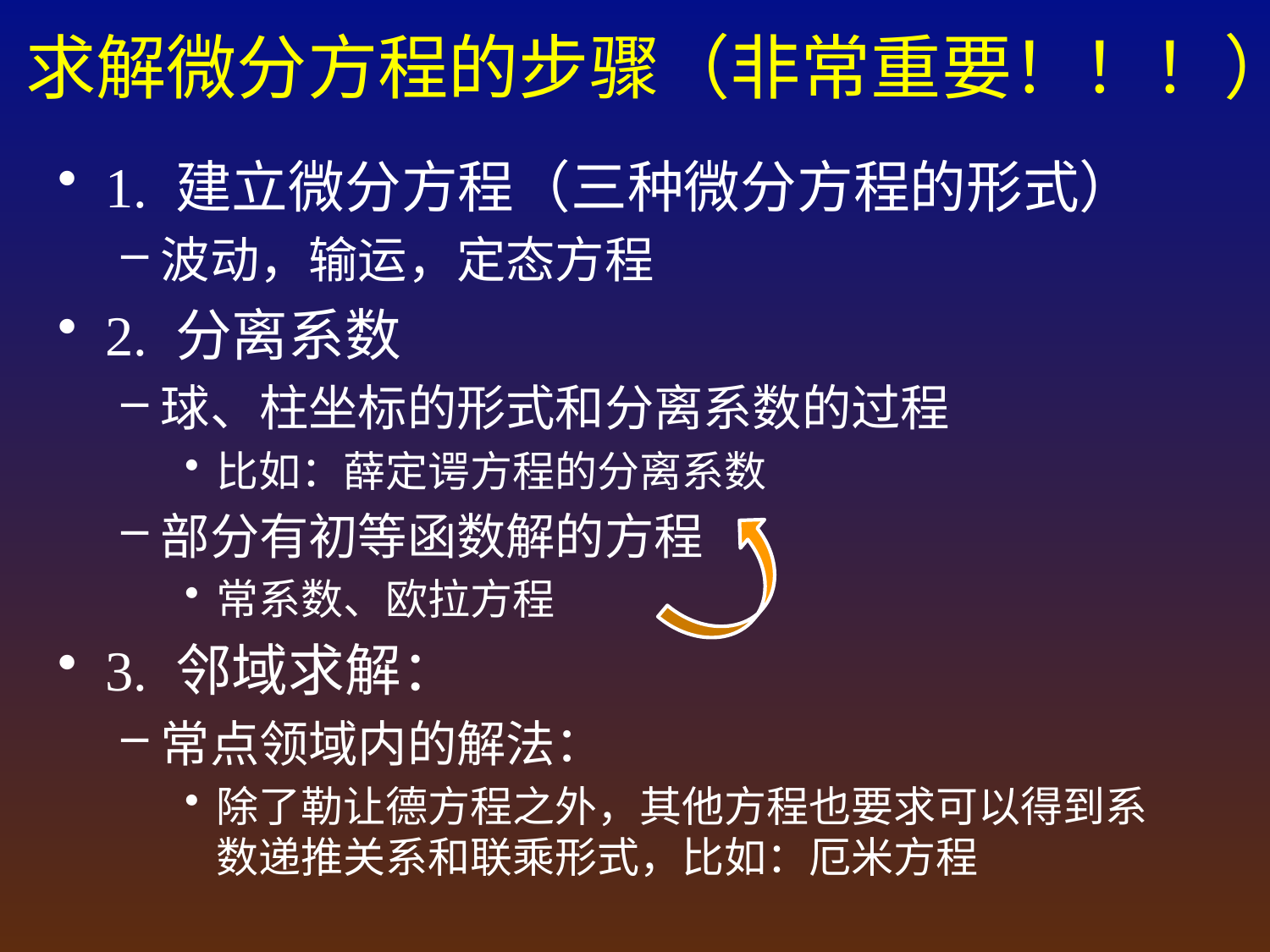

# 求解微分方程的步骤（非常重要！！！）
1. 建立微分方程（三种微分方程的形式）
波动，输运，定态方程
2. 分离系数
球、柱坐标的形式和分离系数的过程
比如：薛定谔方程的分离系数
部分有初等函数解的方程
常系数、欧拉方程
3. 邻域求解：
常点领域内的解法：
除了勒让德方程之外，其他方程也要求可以得到系数递推关系和联乘形式，比如：厄米方程